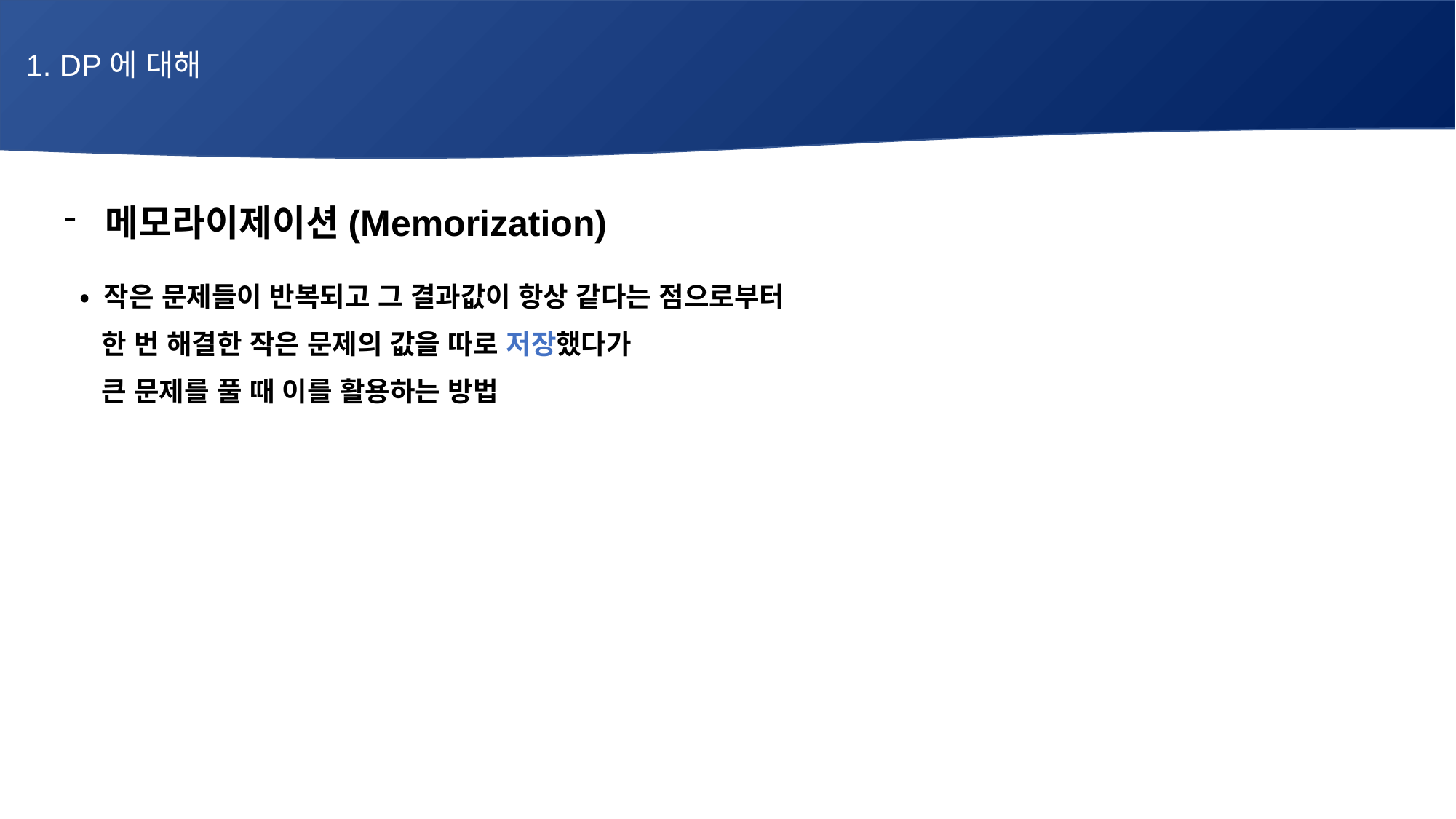

1. DP에 대해
# 매주 1 과제 LV2
메모라이제이션(Memorization)

  • 작은 문제들이 반복되고 그 결과값이 항상 같다는 점으로부터
    한 번 해결한 작은 문제의 값을 따로 저장했다가
    큰 문제를 풀 때 이를 활용하는 방법